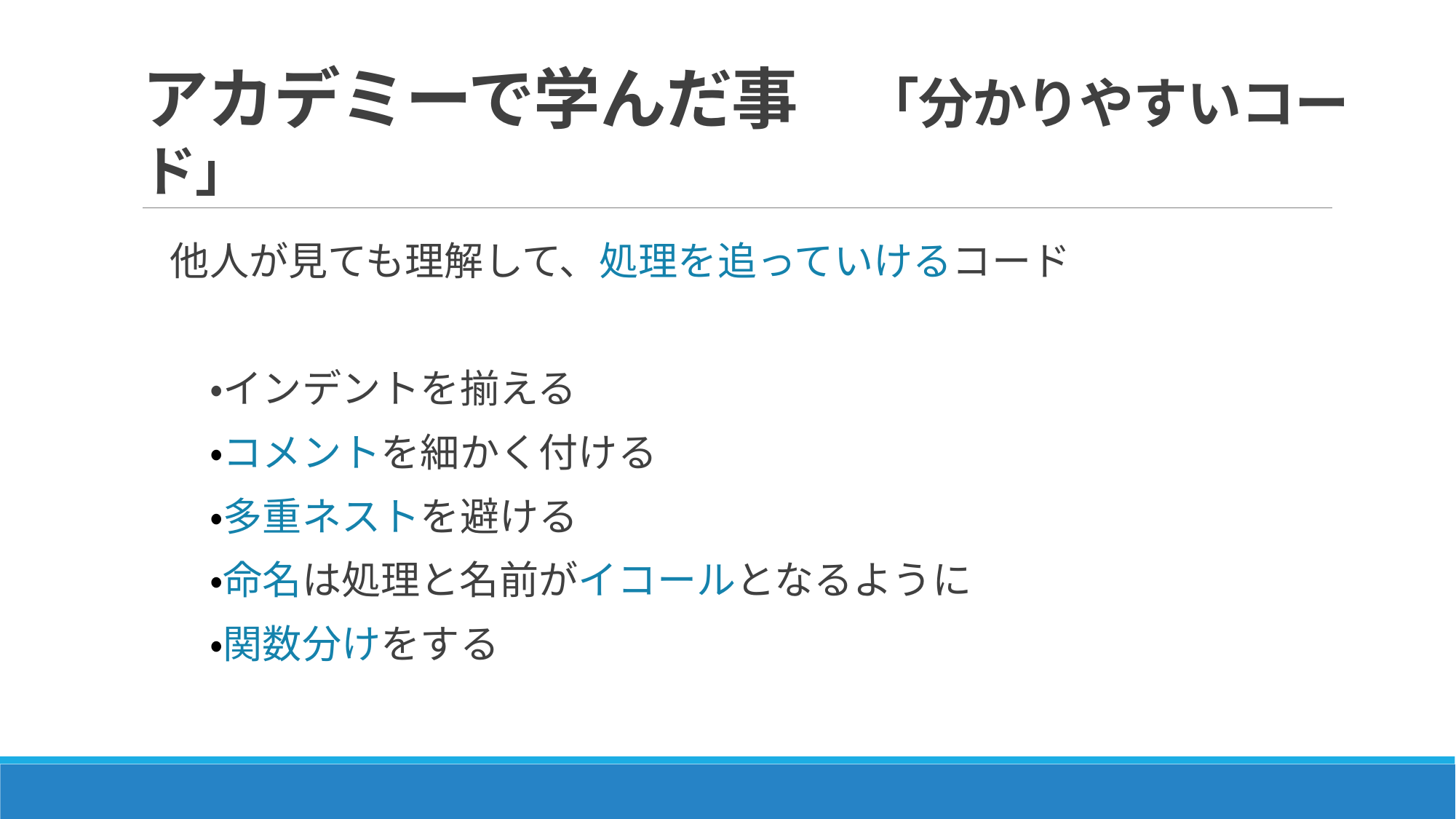

# アカデミーで学んだ事　「分かりやすいコード」
他人が見ても理解して、処理を追っていけるコード

　・インデントを揃える
　・コメントを細かく付ける
　・多重ネストを避ける
　・命名は処理と名前がイコールとなるように
　・関数分けをする